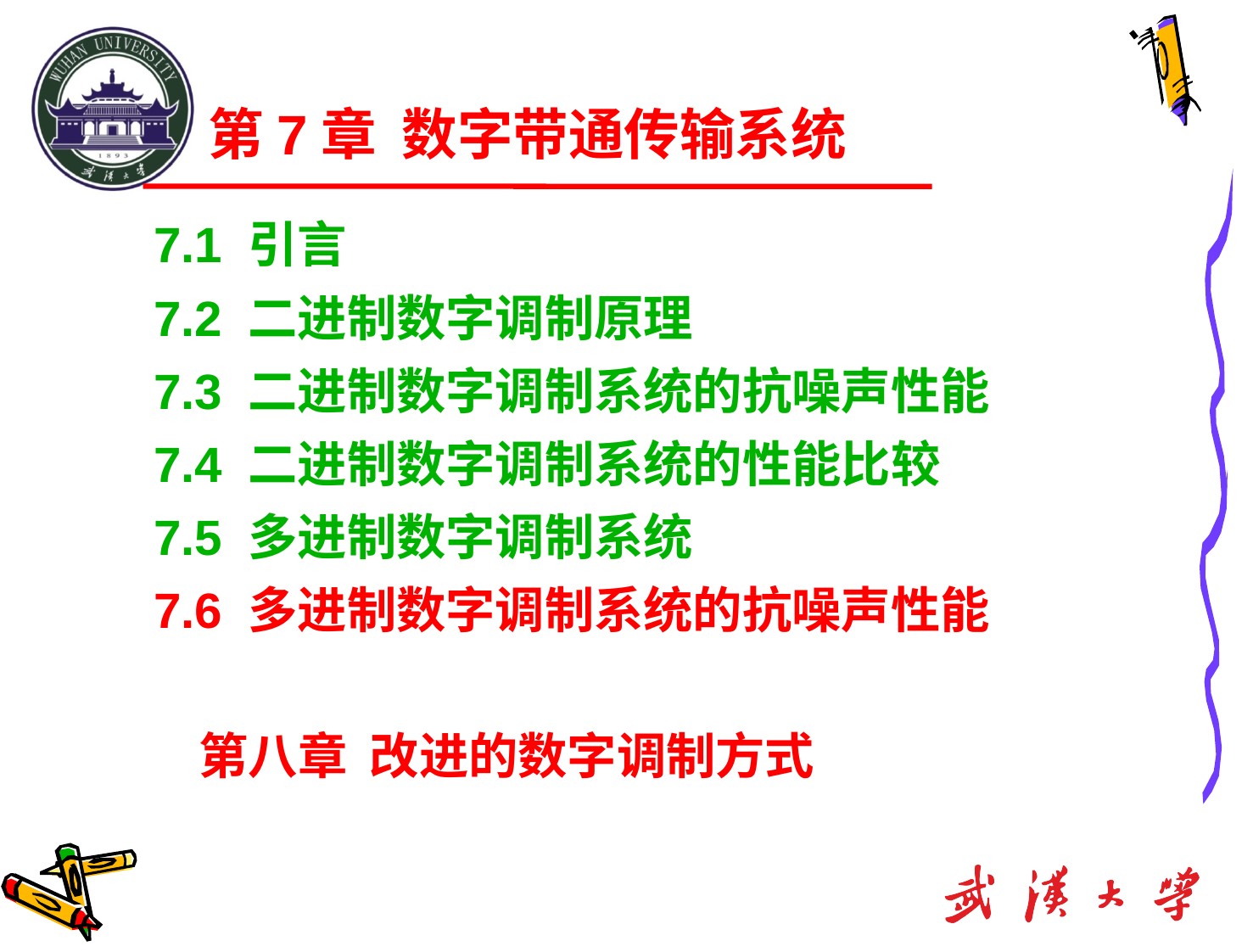

# 第7章  数字带通传输系统
7.1 引言
7.2 二进制数字调制原理
7.3 二进制数字调制系统的抗噪声性能
7.4 二进制数字调制系统的性能比较
7.5 多进制数字调制系统
7.6 多进制数字调制系统的抗噪声性能

   第八章  改进的数字调制方式